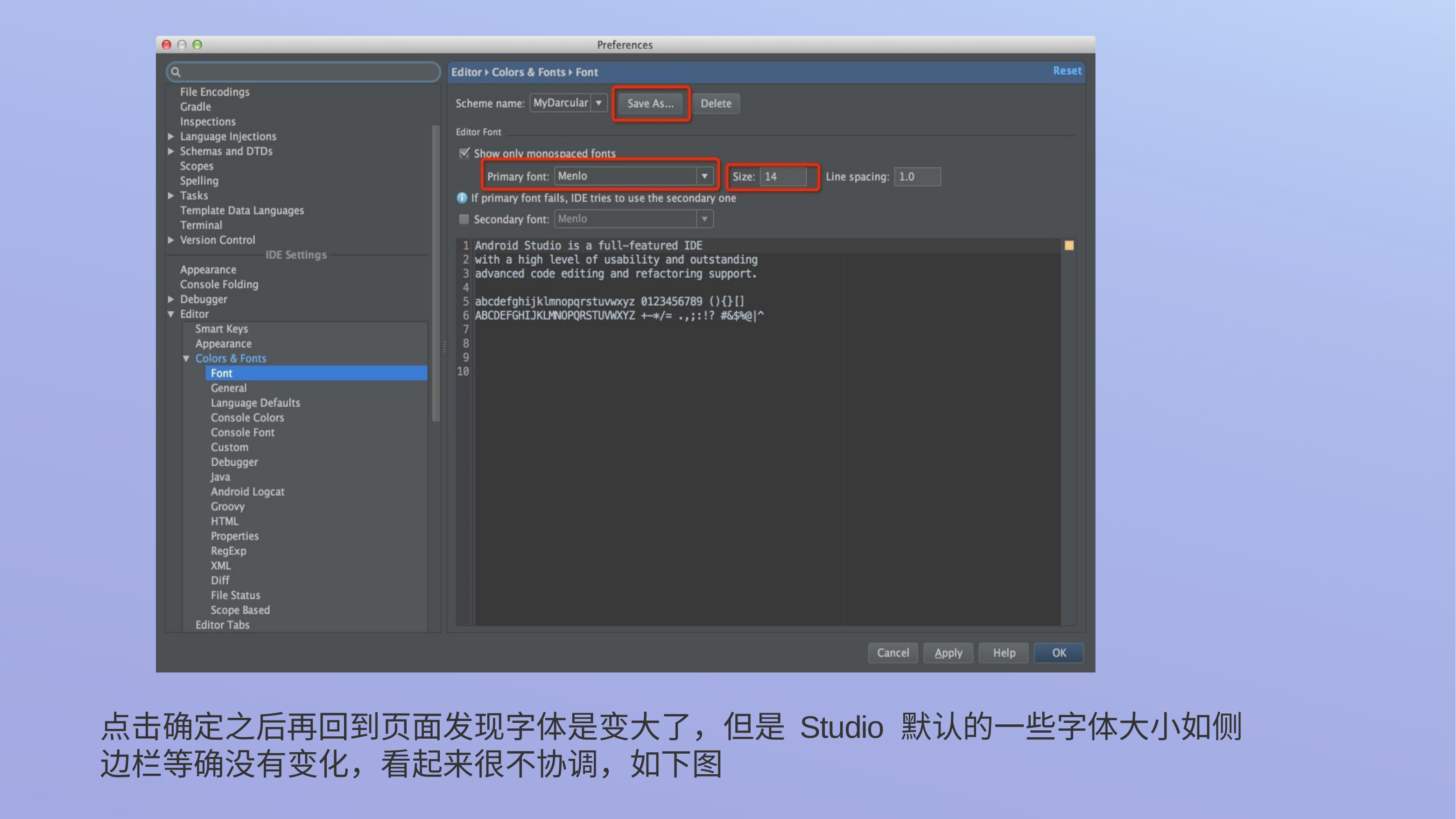

点击确定之后再回到页面发现字体是变大了，但是 Studio 默认的一些字体大小如侧边栏等确没有变化，看起来很不协调，如下图